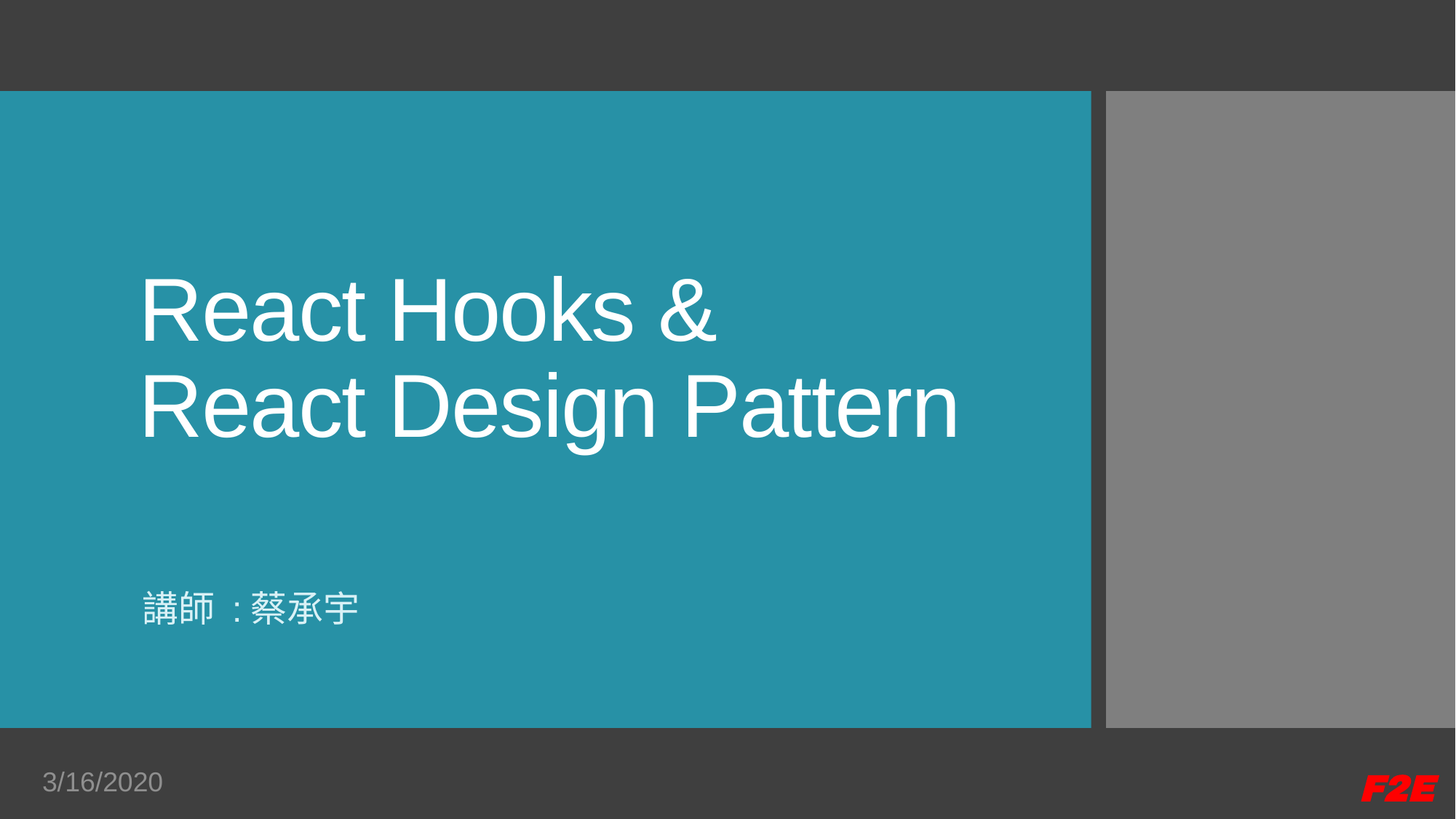

# React Hooks & React Design Pattern
講師 :蔡承宇
3/16/2020